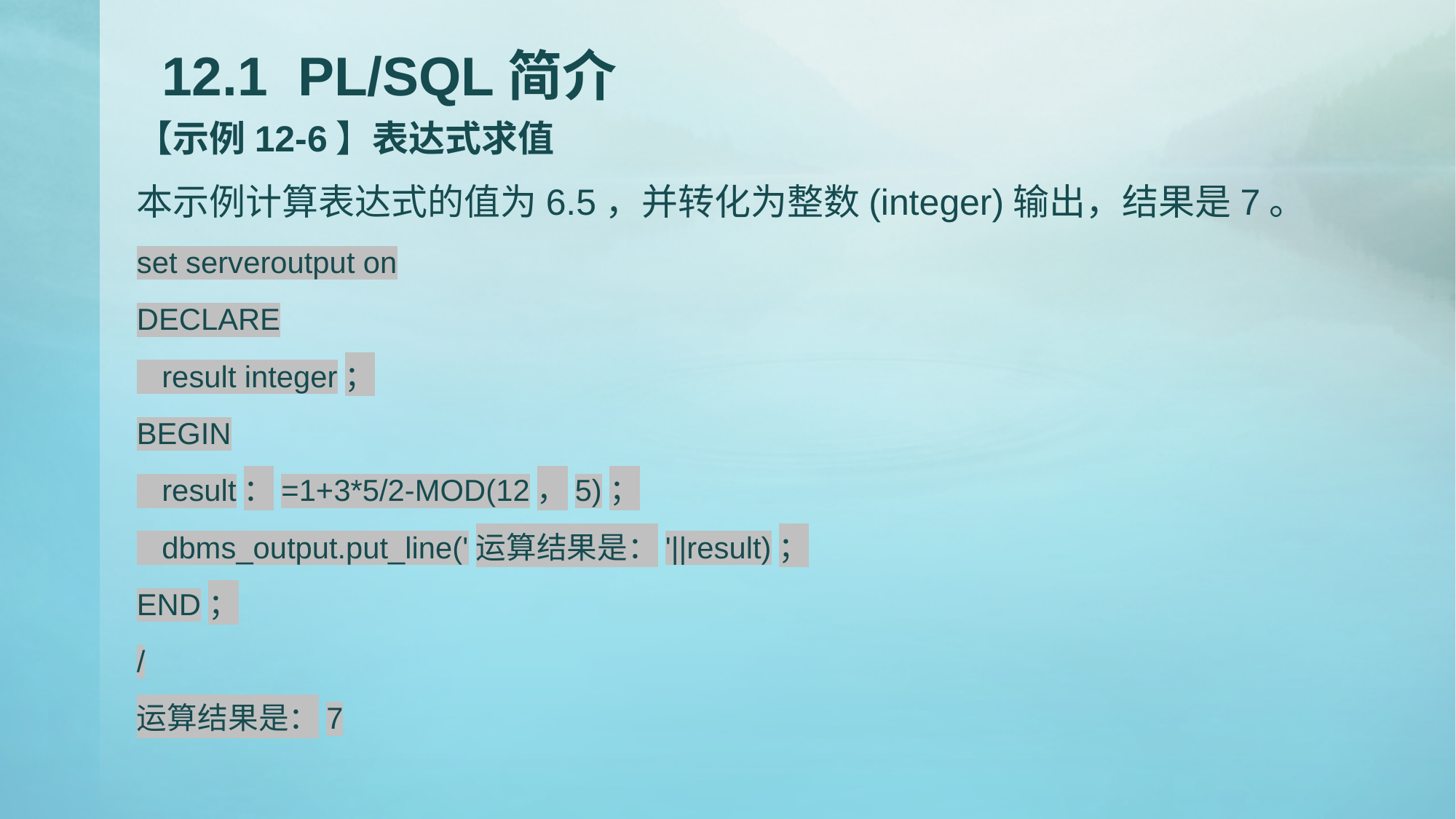

# 12.1  PL/SQL简介
【示例12-6】表达式求值
本示例计算表达式的值为6.5，并转化为整数(integer)输出，结果是7。
set serveroutput on
DECLARE
   result integer；
BEGIN
   result：=1+3*5/2-MOD(12，5)；
   dbms_output.put_line('运算结果是：'||result)；
END；
/
运算结果是：7